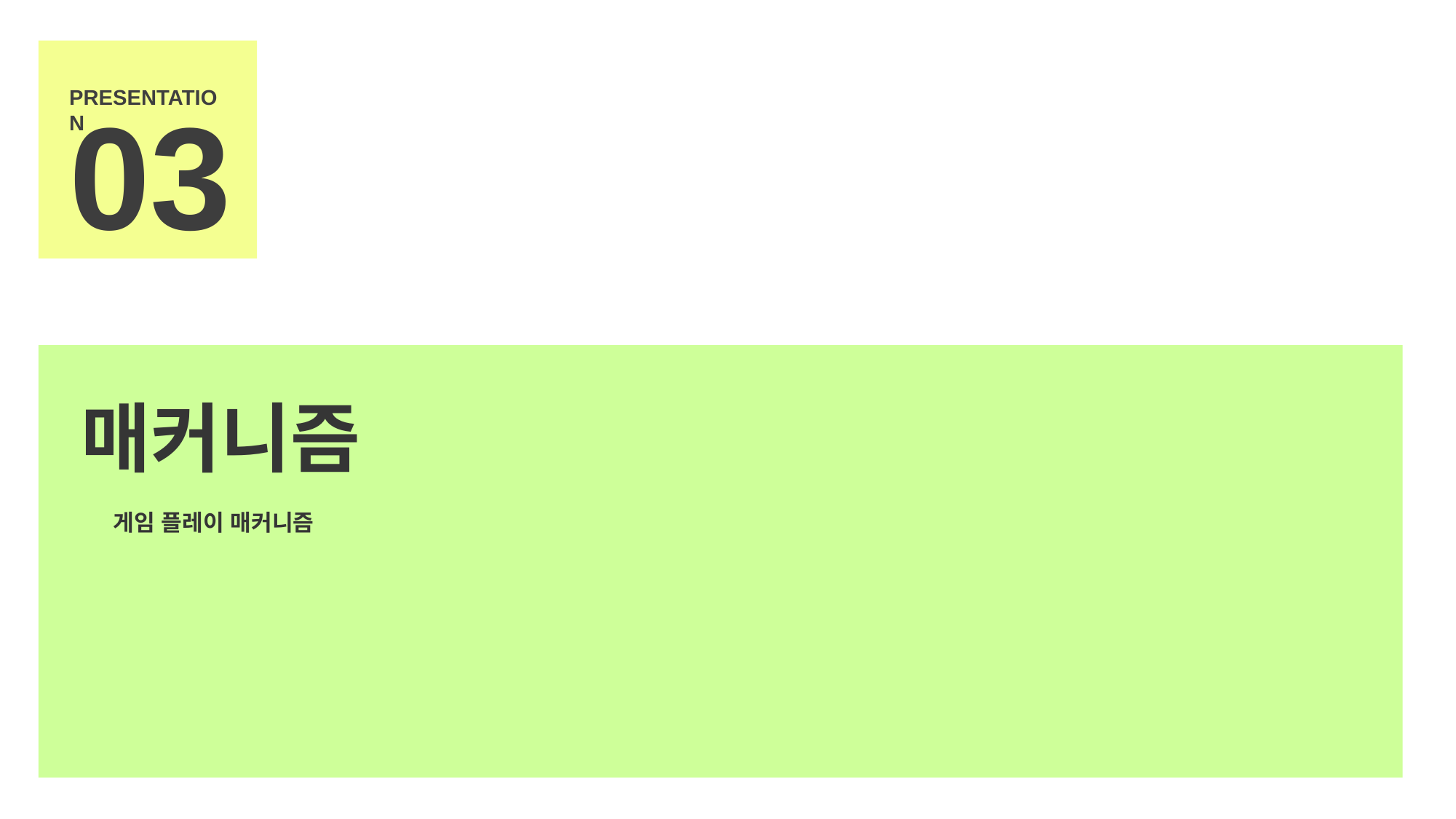

PRESENTATION
03

# 매커니즘
게임 플레이 매커니즘